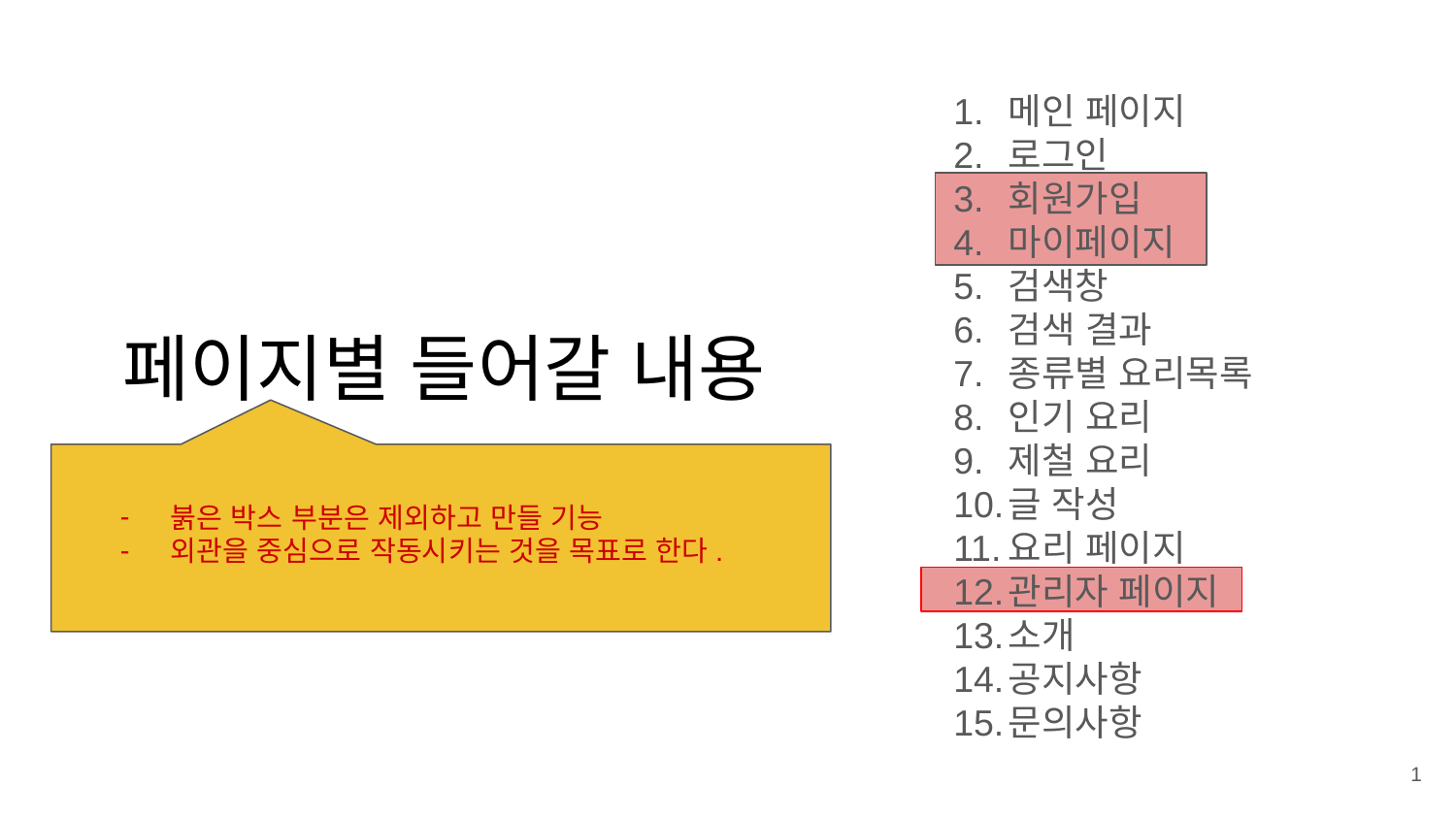

메인 페이지
로그인
회원가입
마이페이지
검색창
검색 결과
종류별 요리목록
인기 요리
제철 요리
글 작성
요리 페이지
관리자 페이지
소개
공지사항
문의사항

# 페이지별 들어갈 내용

붉은 박스 부분은 제외하고 만들 기능
외관을 중심으로 작동시키는 것을 목표로 한다.

1